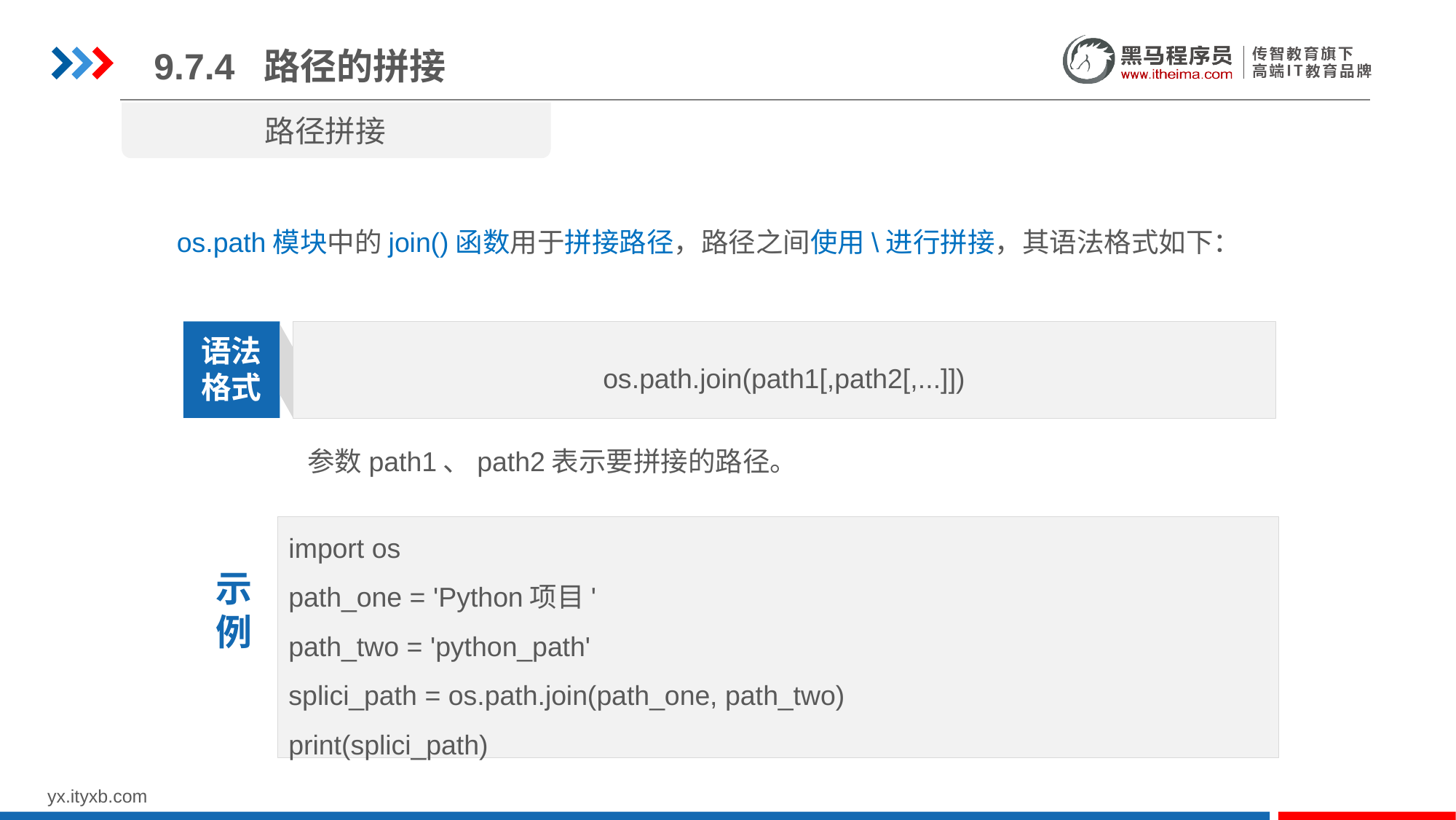

9.7.4  路径的拼接

路径拼接
os.path模块中的join()函数用于拼接路径，路径之间使用\进行拼接，其语法格式如下：

os.path.join(path1[,path2[,...]])

语法
格式
参数path1、path2表示要拼接的路径。
import os
path_one = 'Python项目'
path_two = 'python_path'
splici_path = os.path.join(path_one, path_two)
print(splici_path)
示
例